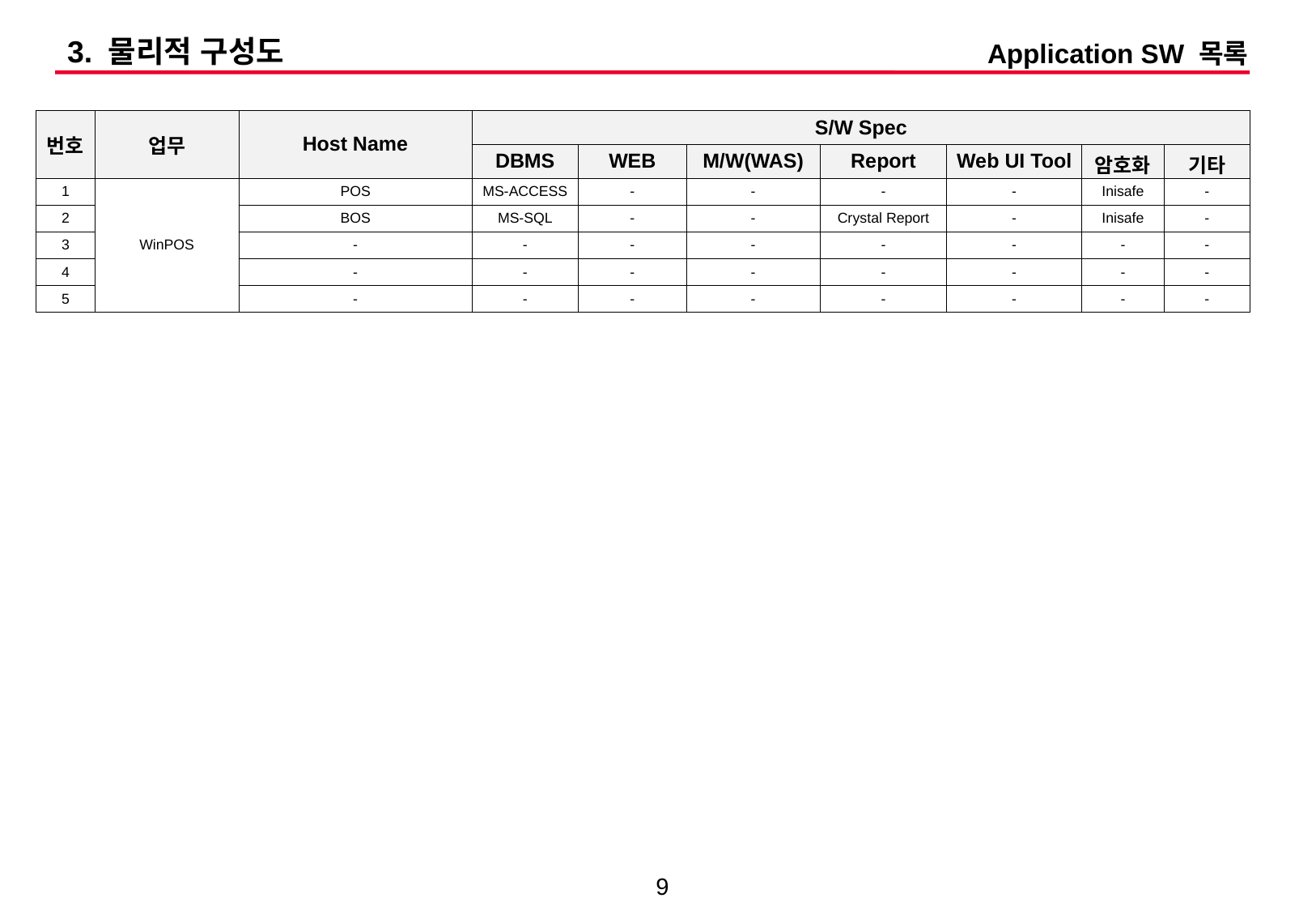

3. 물리적 구성도
Application SW 목록
| 번호 | 업무 | Host Name | S/W Spec |  |  |  |  |  |  |
| --- | --- | --- | --- | --- | --- | --- | --- | --- | --- |
|  |  |  | DBMS | WEB | M/W(WAS) | Report | Web UI Tool | 암호화 | 기타 |
| 1 | WinPOS | POS | MS-ACCESS | - | - | - | - | Inisafe | - |
| 2 |  | BOS | MS-SQL | - | - | Crystal Report | - | Inisafe | - |
| 3 |  | - | - | - | - | - | - | - | - |
| 4 |  | - | - | - | - | - | - | - | - |
| 5 |  | - | - | - | - | - | - | - | - |